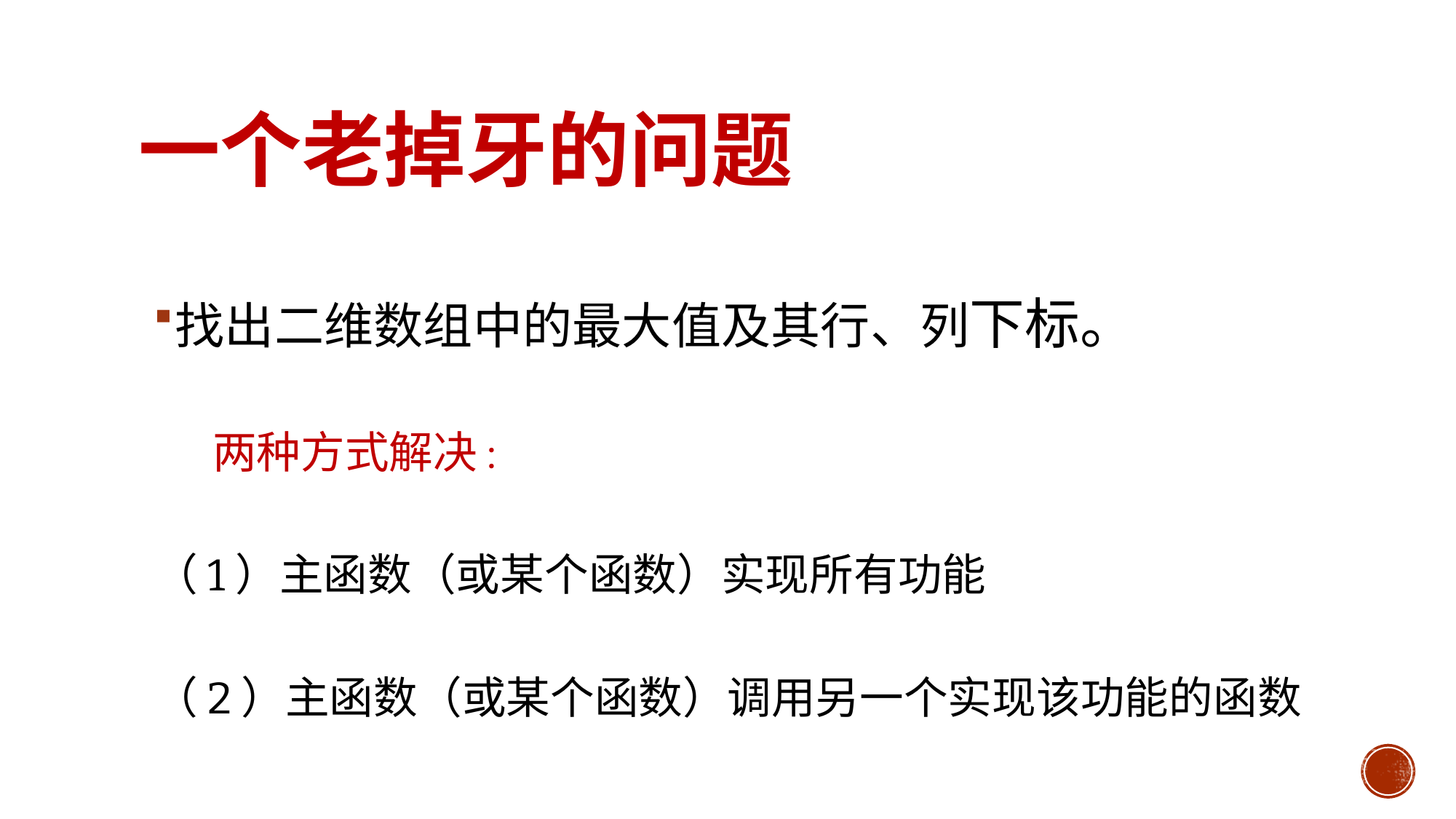

# 一个老掉牙的问题
找出二维数组中的最大值及其行、列下标。
     两种方式解决:
（1）主函数（或某个函数）实现所有功能
（2）主函数（或某个函数）调用另一个实现该功能的函数